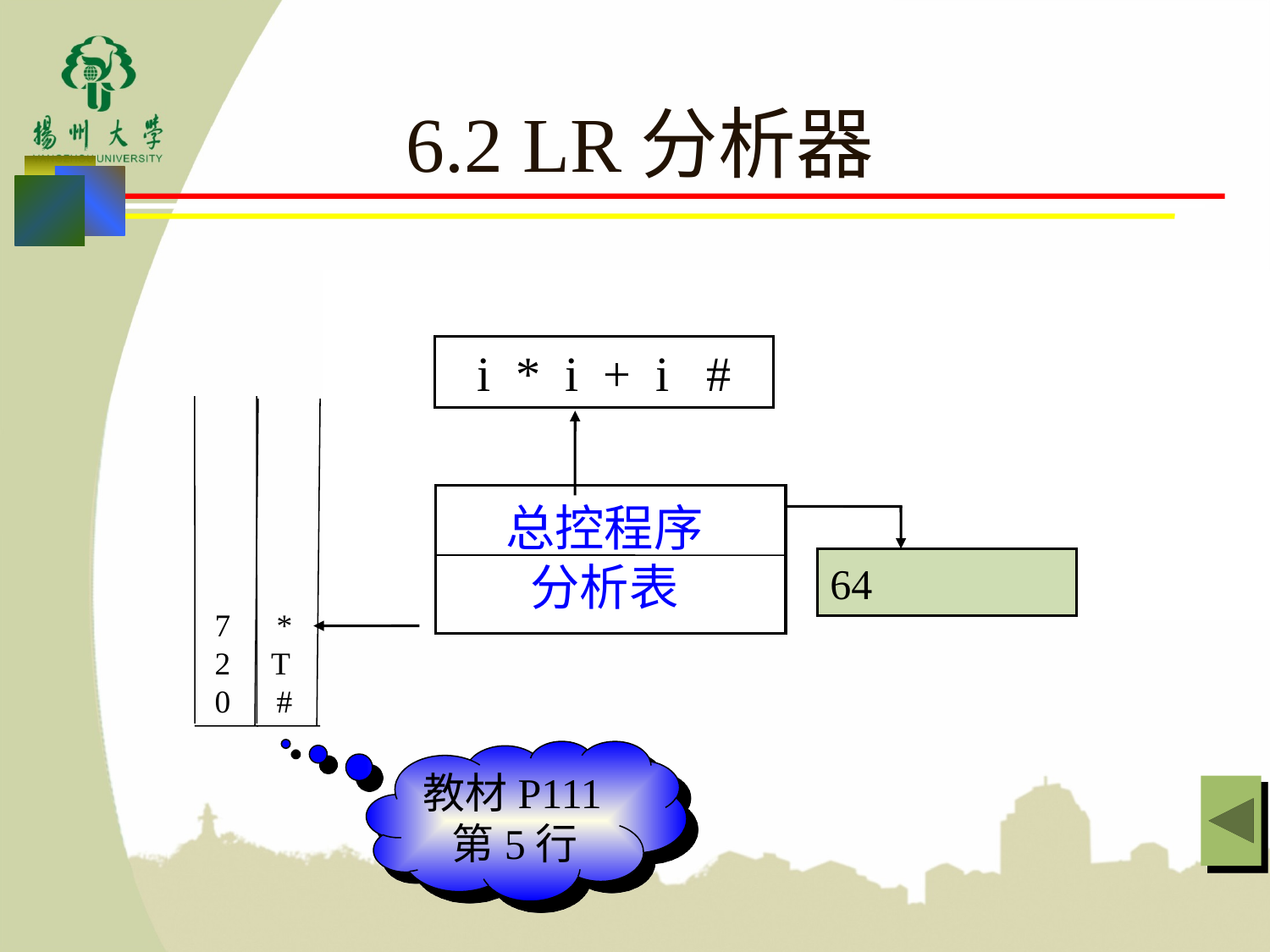

# 6.2 LR分析器
i  *  i  +  i   #

7
2
0

*
T
#

总控程序
分析表

64

教材P111第5行

21